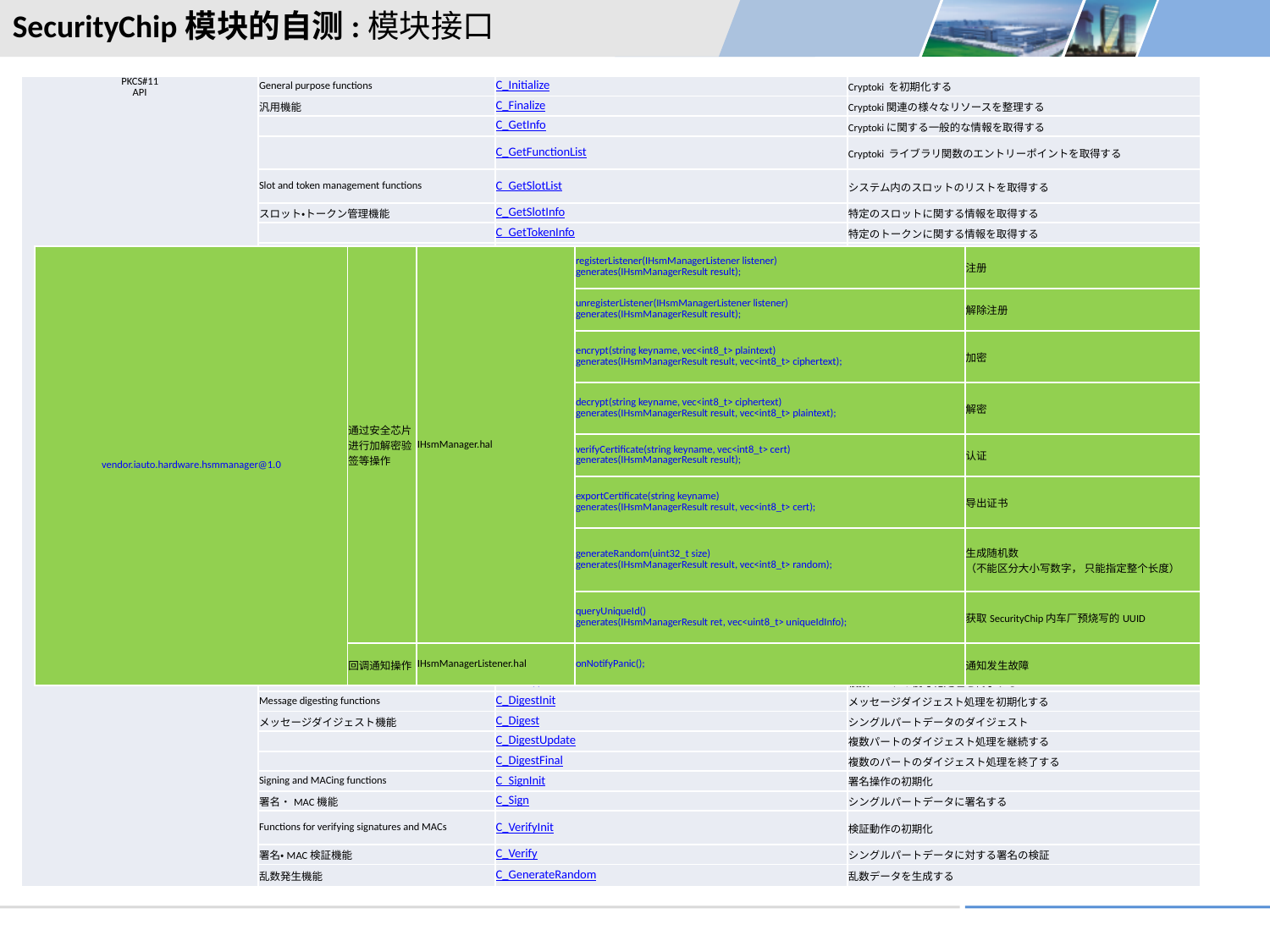

SecurityChip模块的自测:模块接口
| PKCS#11 API | General purpose functions | C\_Initialize | Cryptoki を初期化する |
| --- | --- | --- | --- |
|  | 汎用機能 | C\_Finalize | Cryptoki関連の様々なリソースを整理する |
|  |  | C\_GetInfo | Cryptokiに関する一般的な情報を取得する |
|  |  | C\_GetFunctionList | Cryptoki ライブラリ関数のエントリーポイントを取得する |
|  | Slot and token management functions | C\_GetSlotList | システム内のスロットのリストを取得する |
|  | スロット・トークン管理機能 | C\_GetSlotInfo | 特定のスロットに関する情報を取得する |
|  |  | C\_GetTokenInfo | 特定のトークンに関する情報を取得する |
|  |  | C\_InitPIN | 通常ユーザーのPINを初期化する |
|  |  | C\_SetPIN | 現在のユーザーのPINを変更する |
|  | Session management functions | C\_OpenSession | アプリケーションと特定のトークンとの間の接続を開く、またはトークン挿入のためのアプリケーション・コールバックを設定する |
|  | セッション管理機能 | C\_CloseSession | セッションをクローズする |
|  |  | C\_CloseAllSessions | トークンを持つすべてのセッションを終了させる |
|  |  | C\_GetSessionInfo | セッションに関する情報を取得する |
|  |  | C\_Login | トークンにログオンする |
|  |  | C\_Logout | トークンからログアウトする |
|  |  | C\_GetObjectSize | オブジェクトのサイズをバイト単位で取得する |
|  |  | C\_GetAttributeValue | オブジェクトの属性値を取得する |
|  |  | C\_FindObjectsInit | オブジェクト検索操作を初期化する |
|  |  | C\_FindObjects | オブジェクト検索操作を継続する |
|  |  | C\_FindObjectsFinal | オブジェクト検索操作を終了する |
|  | Encryption functions | C\_EncryptInit | 暗号化操作の初期化 |
|  | 暗号化機能 | C\_Encrypt | シングルパートデータを暗号化する |
|  |  | C\_EncryptUpdate | 複数パートの暗号化処理を継続する |
|  |  | C\_EncryptFinal | 複数パートの暗号化処理を終了する |
|  | Decryption functions | C\_DecryptInit | 復号化処理を初期化する |
|  | 復号化機能 | C\_Decrypt | 単一パートの暗号化データを復号化する |
|  |  | C\_DecryptUpdate | 複数パートの復号化処理を継続 |
|  |  | C\_DecryptFinal | 複数パートの復号化処理を終了する |
|  | Message digesting functions | C\_DigestInit | メッセージダイジェスト処理を初期化する |
|  | メッセージダイジェスト機能 | C\_Digest | シングルパートデータのダイジェスト |
|  |  | C\_DigestUpdate | 複数パートのダイジェスト処理を継続する |
|  |  | C\_DigestFinal | 複数のパートのダイジェスト処理を終了する |
|  | Signing and MACing functions | C\_SignInit | 署名操作の初期化 |
|  | 署名・MAC機能 | C\_Sign | シングルパートデータに署名する |
|  | Functions for verifying signatures and MACs | C\_VerifyInit | 検証動作の初期化 |
|  | 署名・MAC検証機能 | C\_Verify | シングルパートデータに対する署名の検証 |
|  | 乱数発生機能 | C\_GenerateRandom | 乱数データを生成する |
| vendor.iauto.hardware.hsmmanager@1.0 | 通过安全芯片进行加解密验签等操作 | IHsmManager.hal | registerListener(IHsmManagerListener listener) generates(IHsmManagerResult result); | 注册 |
| --- | --- | --- | --- | --- |
|  |  |  | unregisterListener(IHsmManagerListener listener) generates(IHsmManagerResult result); | 解除注册 |
|  |  |  | encrypt(string keyname, vec<int8\_t> plaintext) generates(IHsmManagerResult result, vec<int8\_t> ciphertext); | 加密 |
|  |  |  | decrypt(string keyname, vec<int8\_t> ciphertext) generates(IHsmManagerResult result, vec<int8\_t> plaintext); | 解密 |
|  |  |  | verifyCertificate(string keyname, vec<int8\_t> cert) generates(IHsmManagerResult result); | 认证 |
|  |  |  | exportCertificate(string keyname) generates(IHsmManagerResult result, vec<int8\_t> cert); | 导出证书 |
|  |  |  | generateRandom(uint32\_t size) generates(IHsmManagerResult result, vec<int8\_t> random); | 生成随机数 （不能区分大小写数字， 只能指定整个长度） |
|  |  |  | queryUniqueId() generates(IHsmManagerResult ret, vec<uint8\_t> uniqueIdInfo); | 获取SecurityChip内车厂预烧写的UUID |
|  | 回调通知操作 | IHsmManagerListener.hal | onNotifyPanic(); | 通知发生故障 |